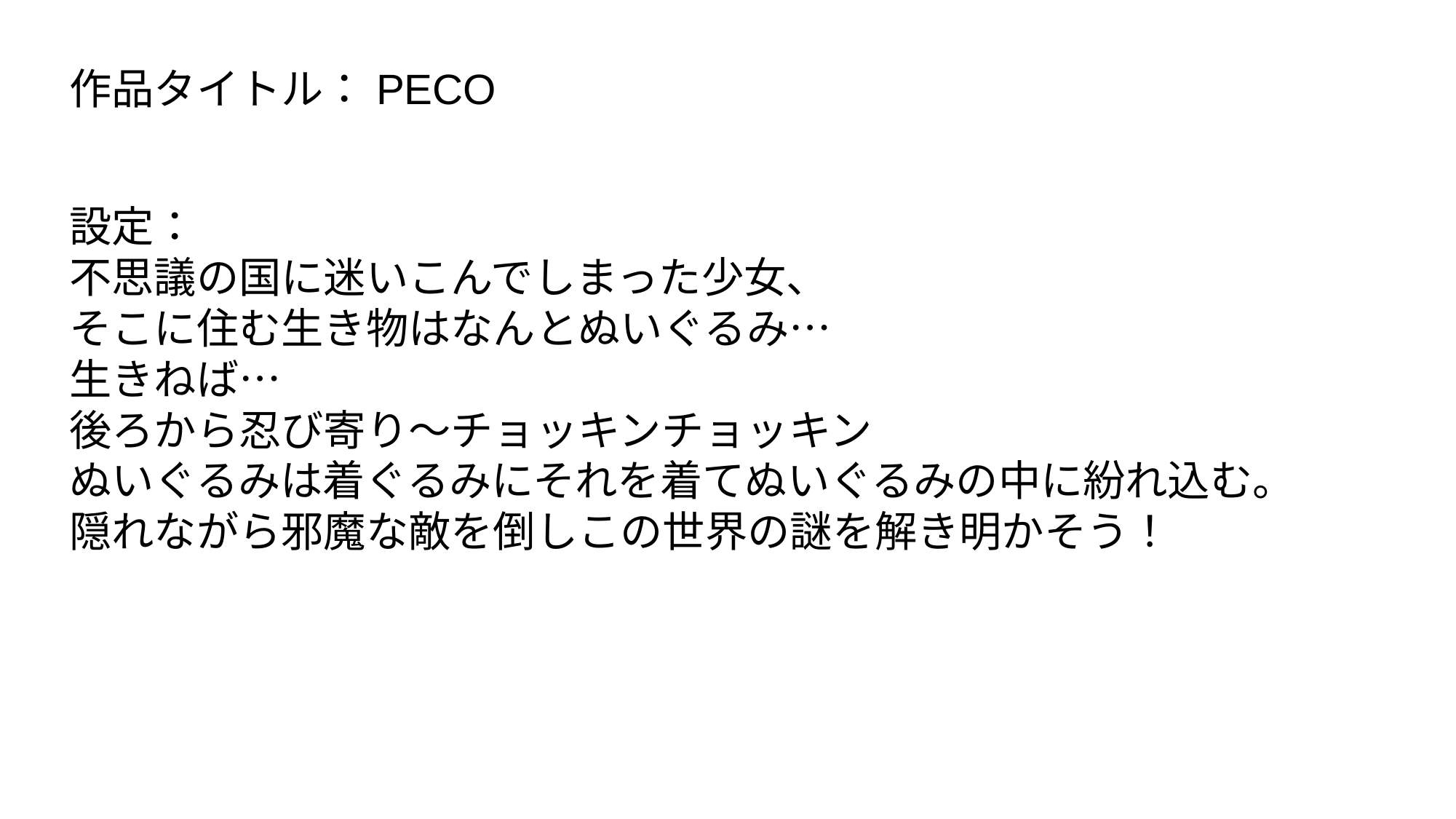

作品タイトル：PECO
設定：
不思議の国に迷いこんでしまった少女、
そこに住む生き物はなんとぬいぐるみ…
生きねば…
後ろから忍び寄り～チョッキンチョッキン
ぬいぐるみは着ぐるみにそれを着てぬいぐるみの中に紛れ込む。
隠れながら邪魔な敵を倒しこの世界の謎を解き明かそう！